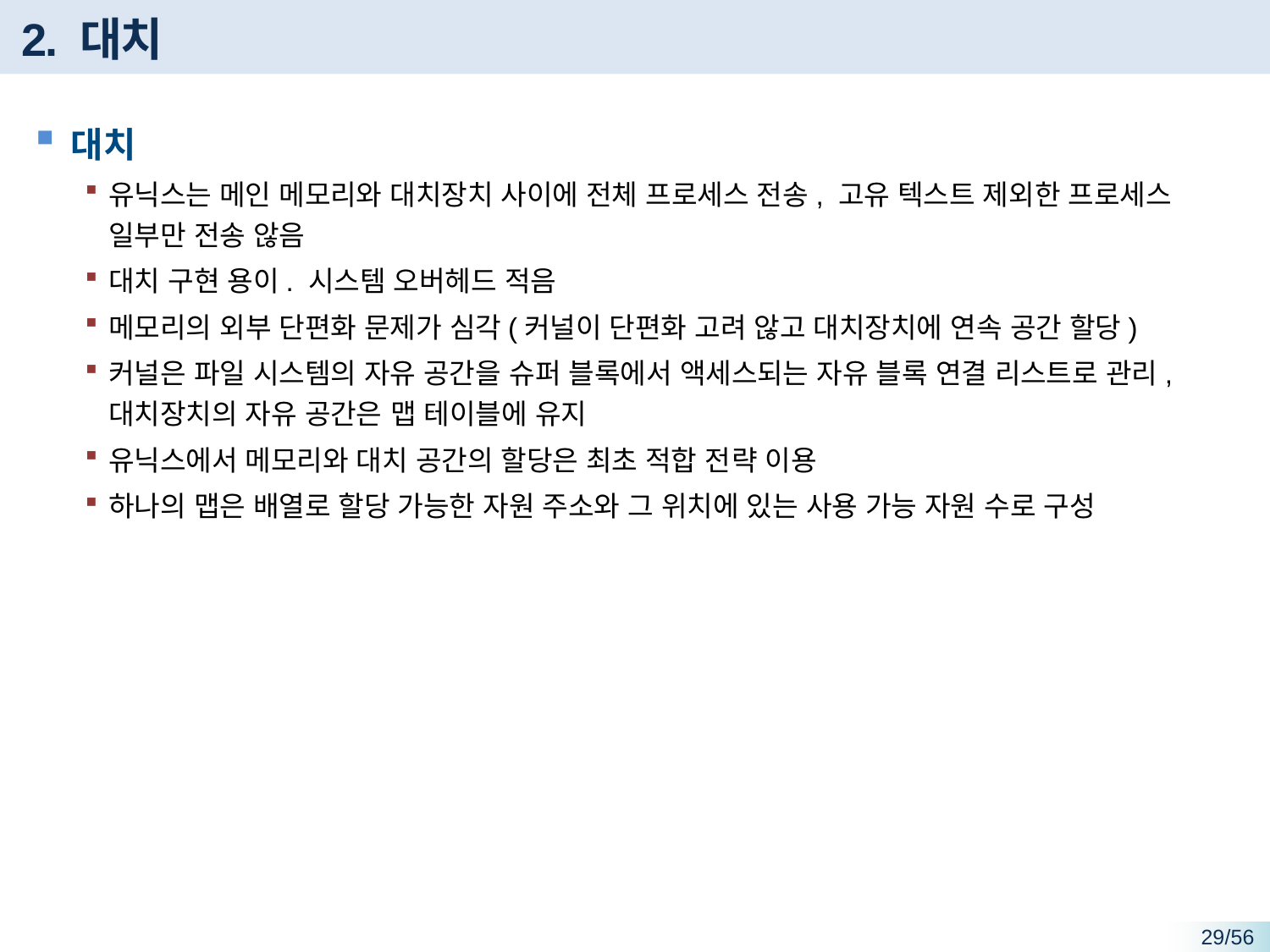

# 2. 대치
대치
유닉스는 메인 메모리와 대치장치 사이에 전체 프로세스 전송, 고유 텍스트 제외한 프로세스 일부만 전송 않음
대치 구현 용이. 시스템 오버헤드 적음
메모리의 외부 단편화 문제가 심각(커널이 단편화 고려 않고 대치장치에 연속 공간 할당)
커널은 파일 시스템의 자유 공간을 슈퍼 블록에서 액세스되는 자유 블록 연결 리스트로 관리, 대치장치의 자유 공간은 맵 테이블에 유지
유닉스에서 메모리와 대치 공간의 할당은 최초 적합 전략 이용
하나의 맵은 배열로 할당 가능한 자원 주소와 그 위치에 있는 사용 가능 자원 수로 구성